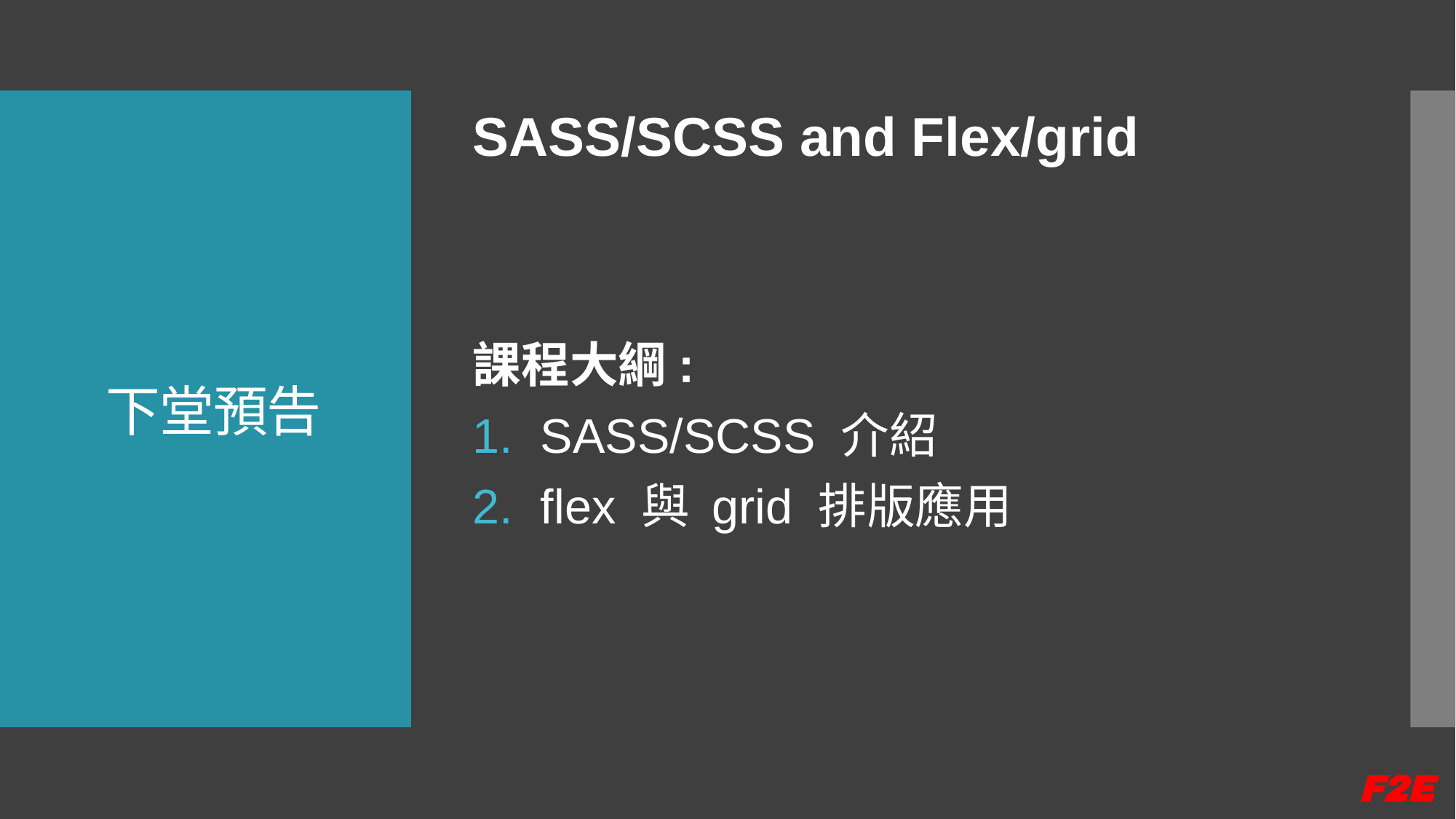

SASS/SCSS and Flex/grid

課程大綱:
 SASS/SCSS 介紹
 flex 與 grid 排版應用

# 下堂預告